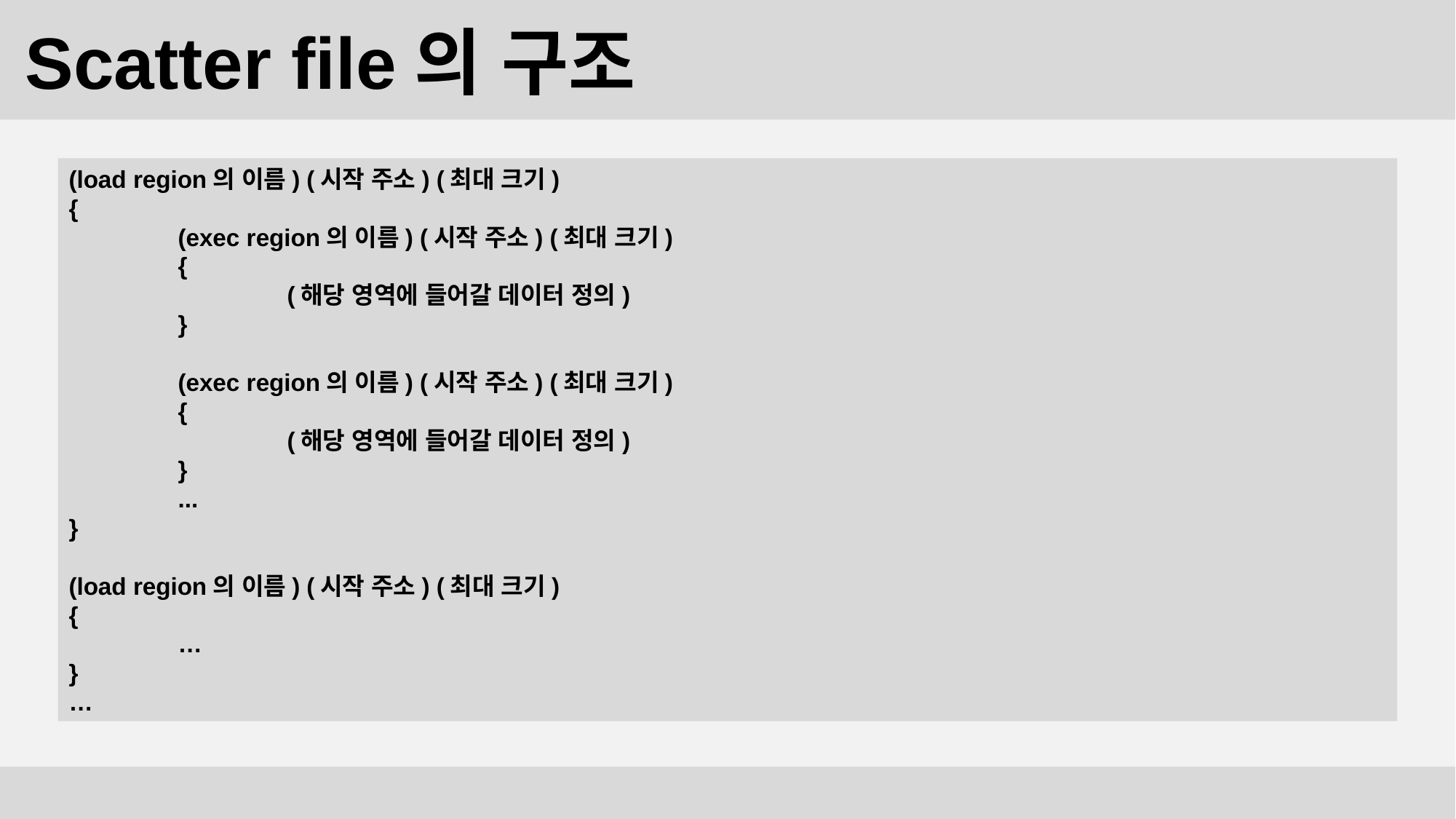

# Scatter file의 구조
(load region의 이름) (시작 주소) (최대 크기)
{
	(exec region의 이름) (시작 주소) (최대 크기)
	{
		(해당 영역에 들어갈 데이터 정의)
	}

	(exec region의 이름) (시작 주소) (최대 크기)
	{
		(해당 영역에 들어갈 데이터 정의)
	}
	...
}

(load region의 이름) (시작 주소) (최대 크기)
{
	…
}
…